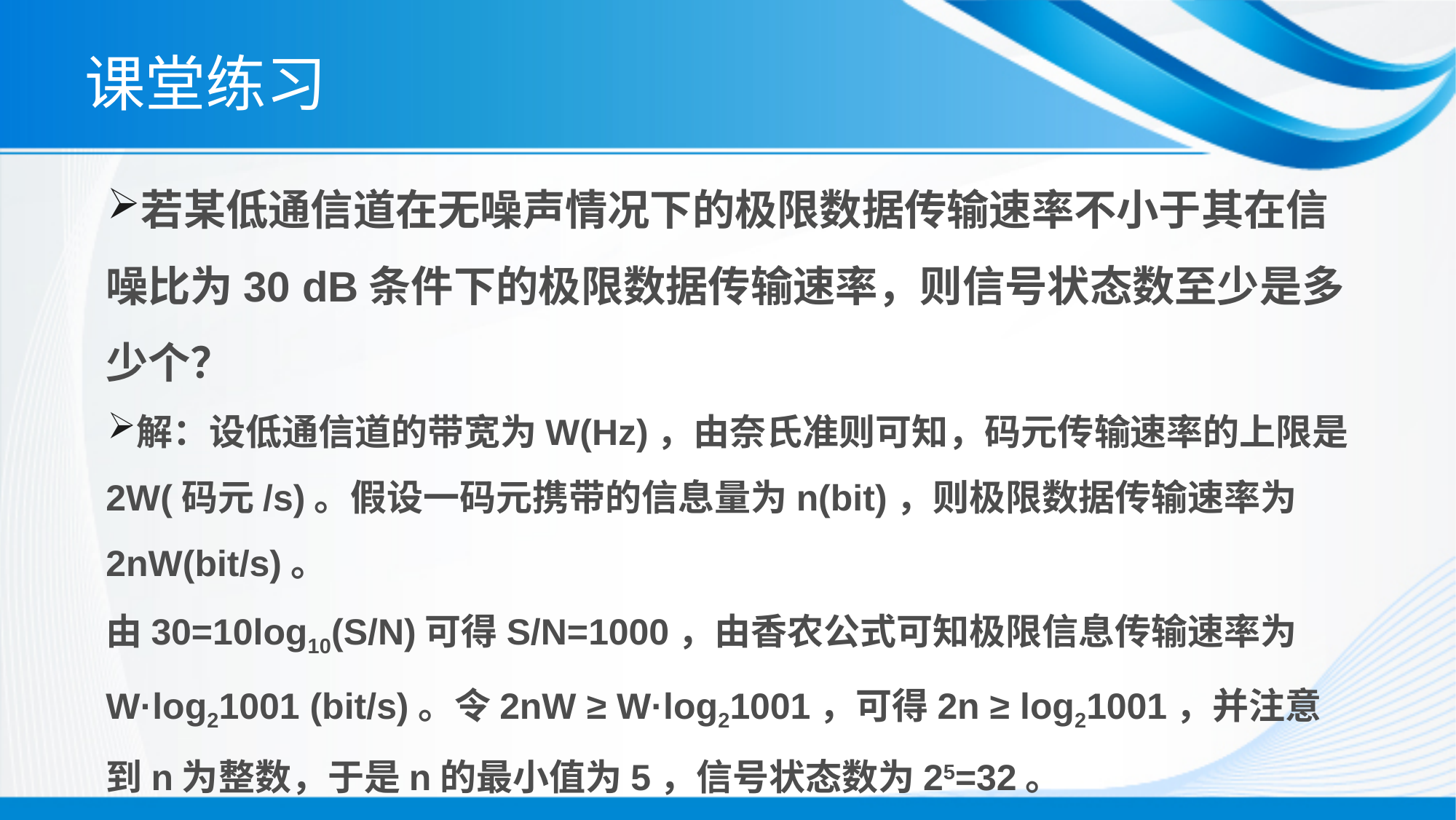

# 课堂练习
若某低通信道在无噪声情况下的极限数据传输速率不小于其在信噪比为30 dB条件下的极限数据传输速率，则信号状态数至少是多少个？
解：设低通信道的带宽为W(Hz)，由奈氏准则可知，码元传输速率的上限是2W(码元/s)。假设一码元携带的信息量为n(bit)，则极限数据传输速率为2nW(bit/s)。
由30=10log10(S/N)可得S/N=1000，由香农公式可知极限信息传输速率为W·log21001 (bit/s)。令2nW ≥ W·log21001，可得2n ≥ log21001，并注意到n为整数，于是n的最小值为5，信号状态数为25=32。